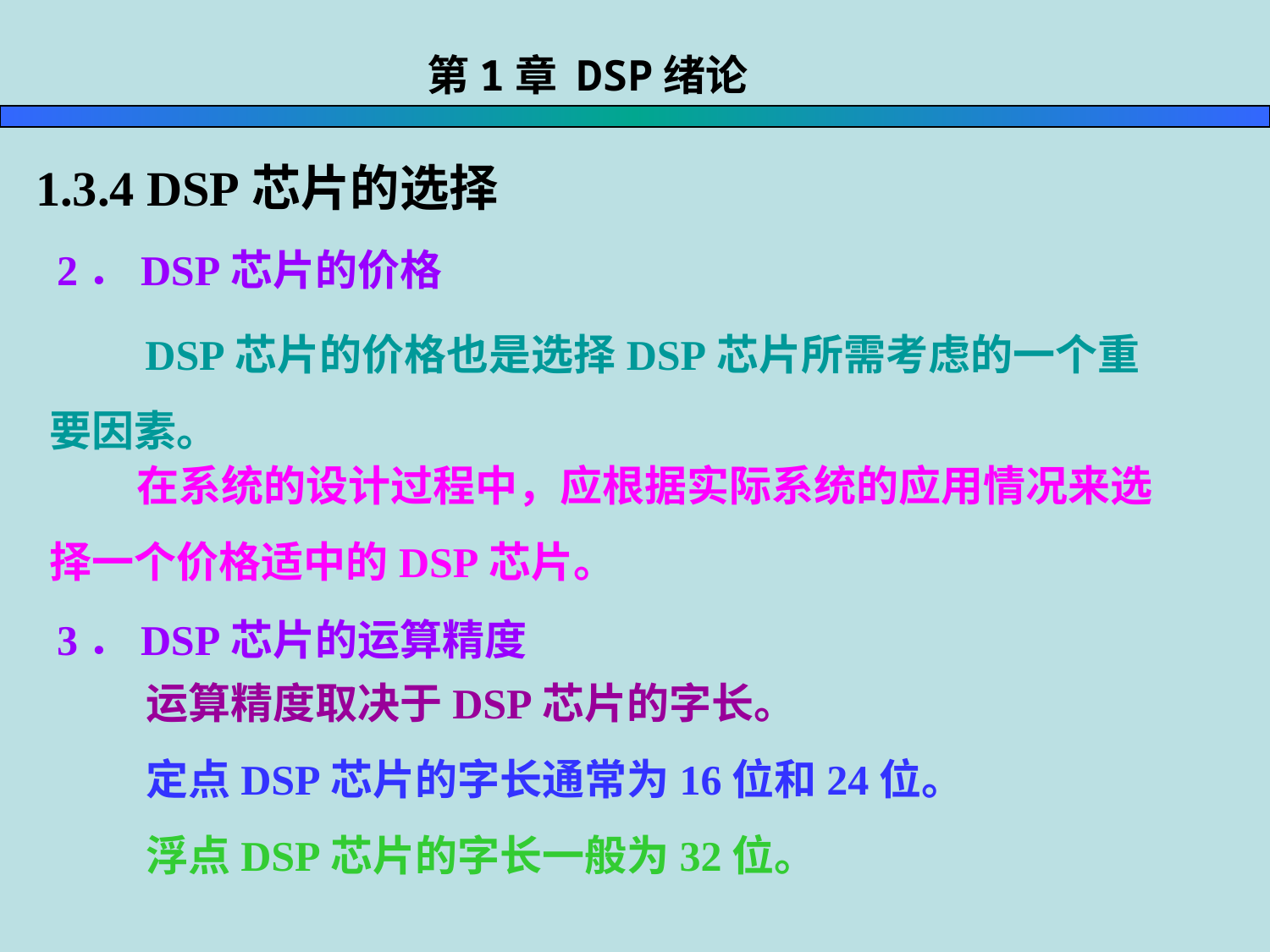

第1章 DSP绪论

1.3.4 DSP芯片的选择
   2．DSP芯片的价格
         DSP芯片的价格也是选择DSP芯片所需考虑的一个重要因素。
        在系统的设计过程中，应根据实际系统的应用情况来选择一个价格适中的DSP芯片。
   3．DSP芯片的运算精度
         运算精度取决于DSP芯片的字长。
         定点DSP芯片的字长通常为16位和24位。
         浮点DSP芯片的字长一般为32位。
43